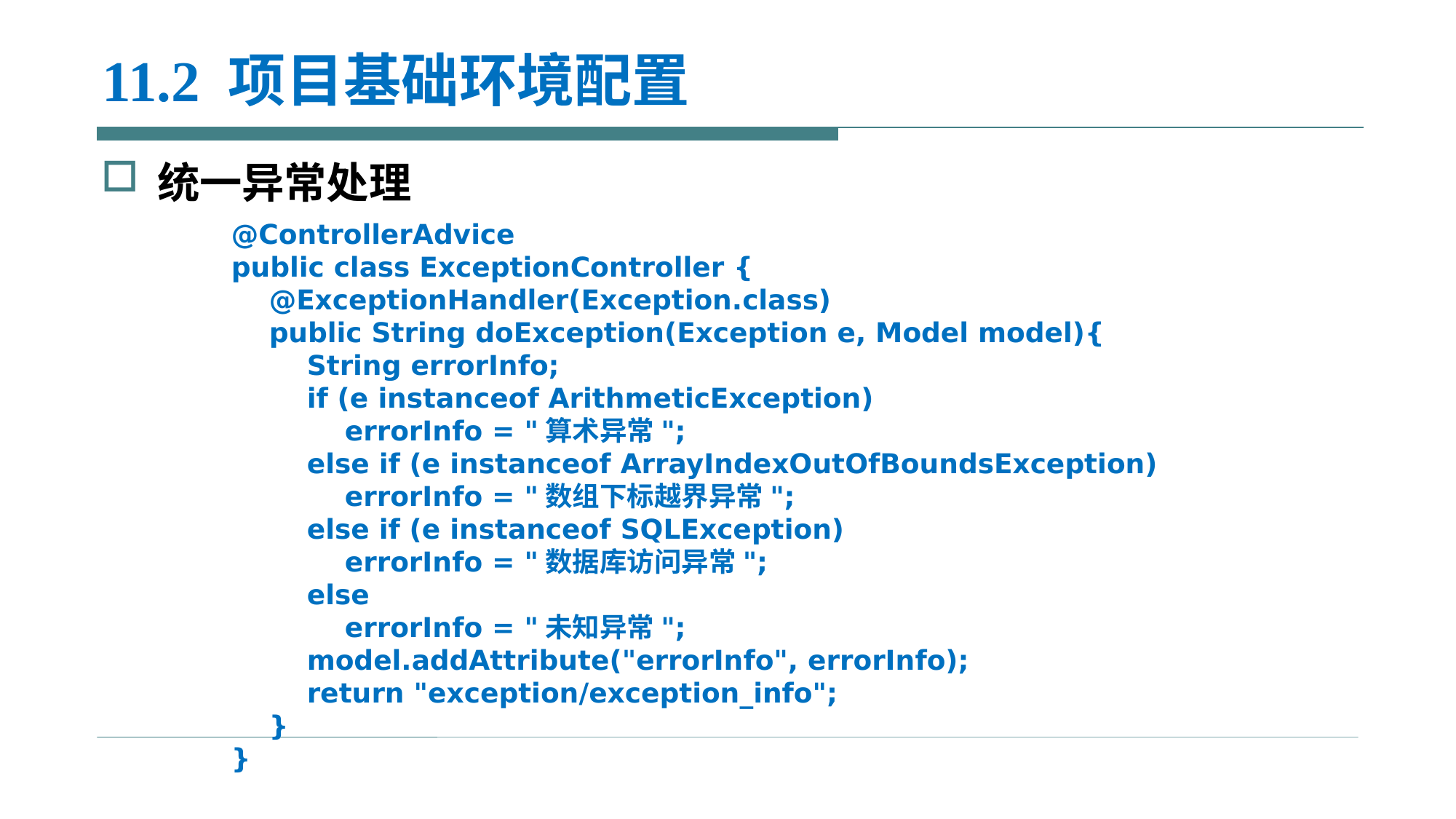

# 11.2 项目基础环境配置
统一异常处理
@ControllerAdvice
public class ExceptionController {
    @ExceptionHandler(Exception.class)
    public String doException(Exception e, Model model){
        String errorInfo;
        if (e instanceof ArithmeticException)
            errorInfo = "算术异常";
        else if (e instanceof ArrayIndexOutOfBoundsException)
            errorInfo = "数组下标越界异常";
        else if (e instanceof SQLException)
            errorInfo = "数据库访问异常";
        else
            errorInfo = "未知异常";
        model.addAttribute("errorInfo", errorInfo);
        return "exception/exception_info";
    }
}
10